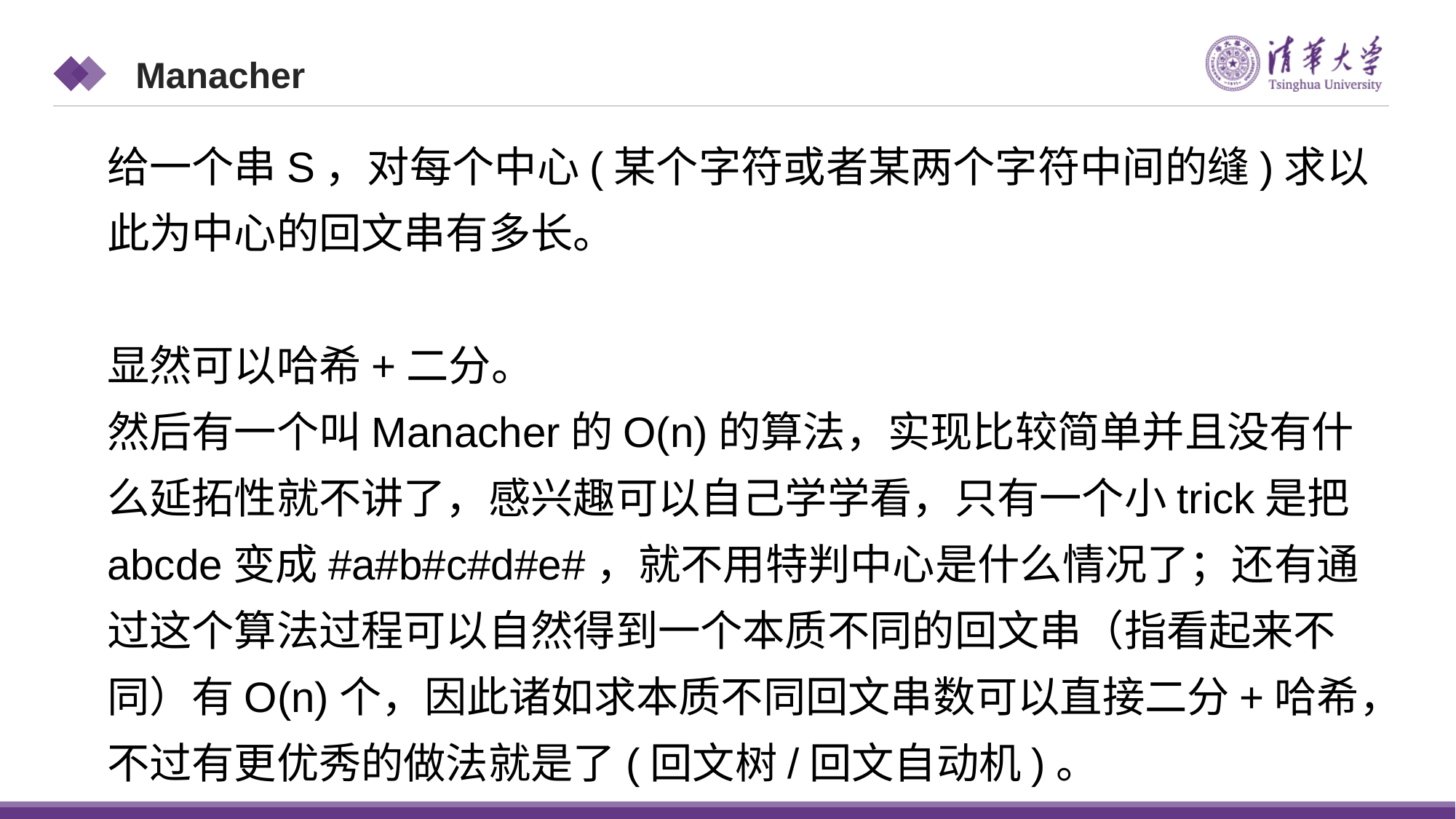

Manacher
给一个串S，对每个中心(某个字符或者某两个字符中间的缝)求以此为中心的回文串有多长。

显然可以哈希+二分。
然后有一个叫Manacher的O(n)的算法，实现比较简单并且没有什么延拓性就不讲了，感兴趣可以自己学学看，只有一个小trick是把abcde变成#a#b#c#d#e#，就不用特判中心是什么情况了；还有通过这个算法过程可以自然得到一个本质不同的回文串（指看起来不同）有O(n)个，因此诸如求本质不同回文串数可以直接二分+哈希，不过有更优秀的做法就是了(回文树/回文自动机)。